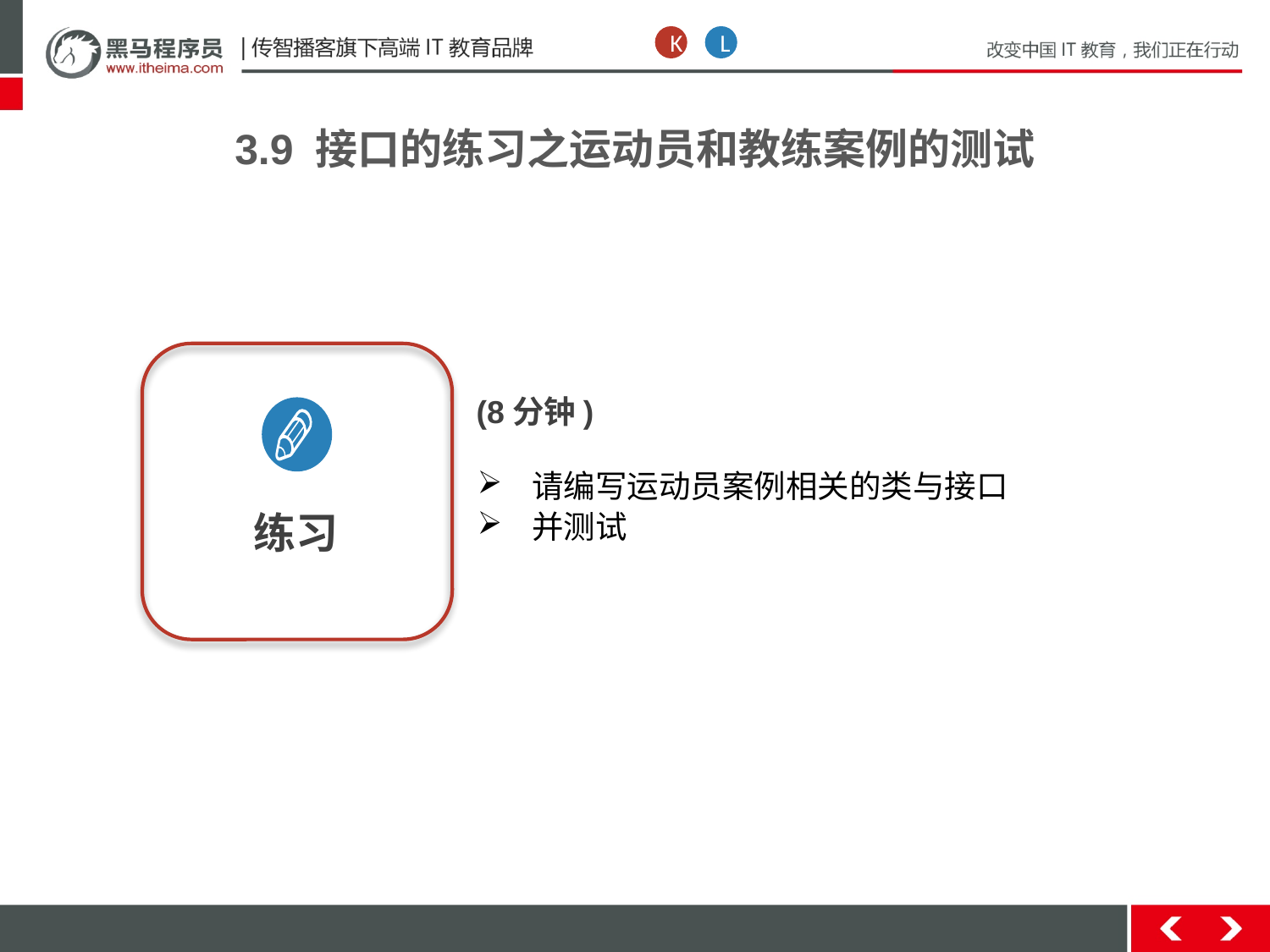

L
K
3.9 接口的练习之运动员和教练案例的测试

练习
(8分钟)
 请编写运动员案例相关的类与接口
 并测试